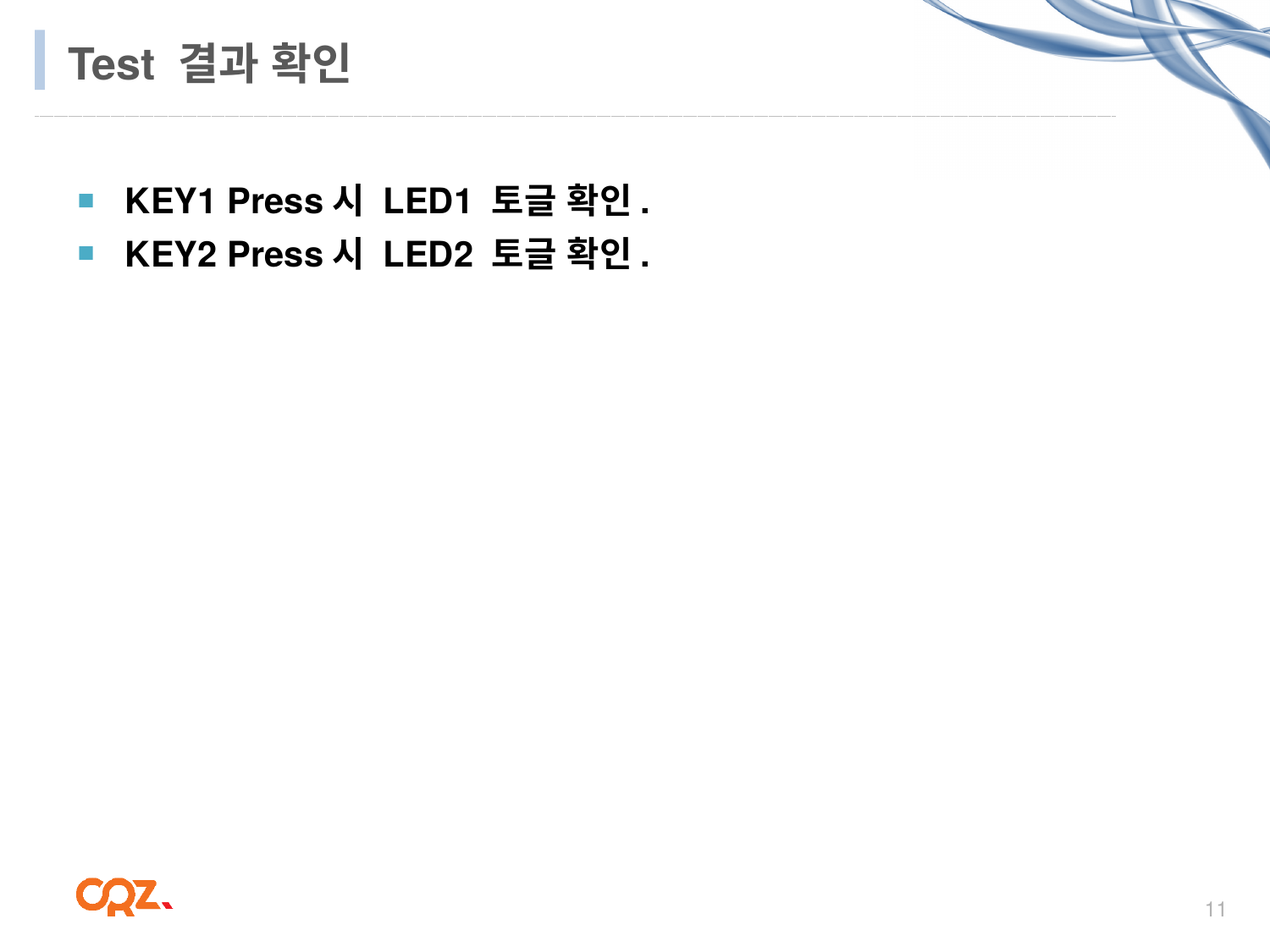

# Test 결과 확인
KEY1 Press시 LED1 토글 확인.
KEY2 Press시 LED2 토글 확인.
11